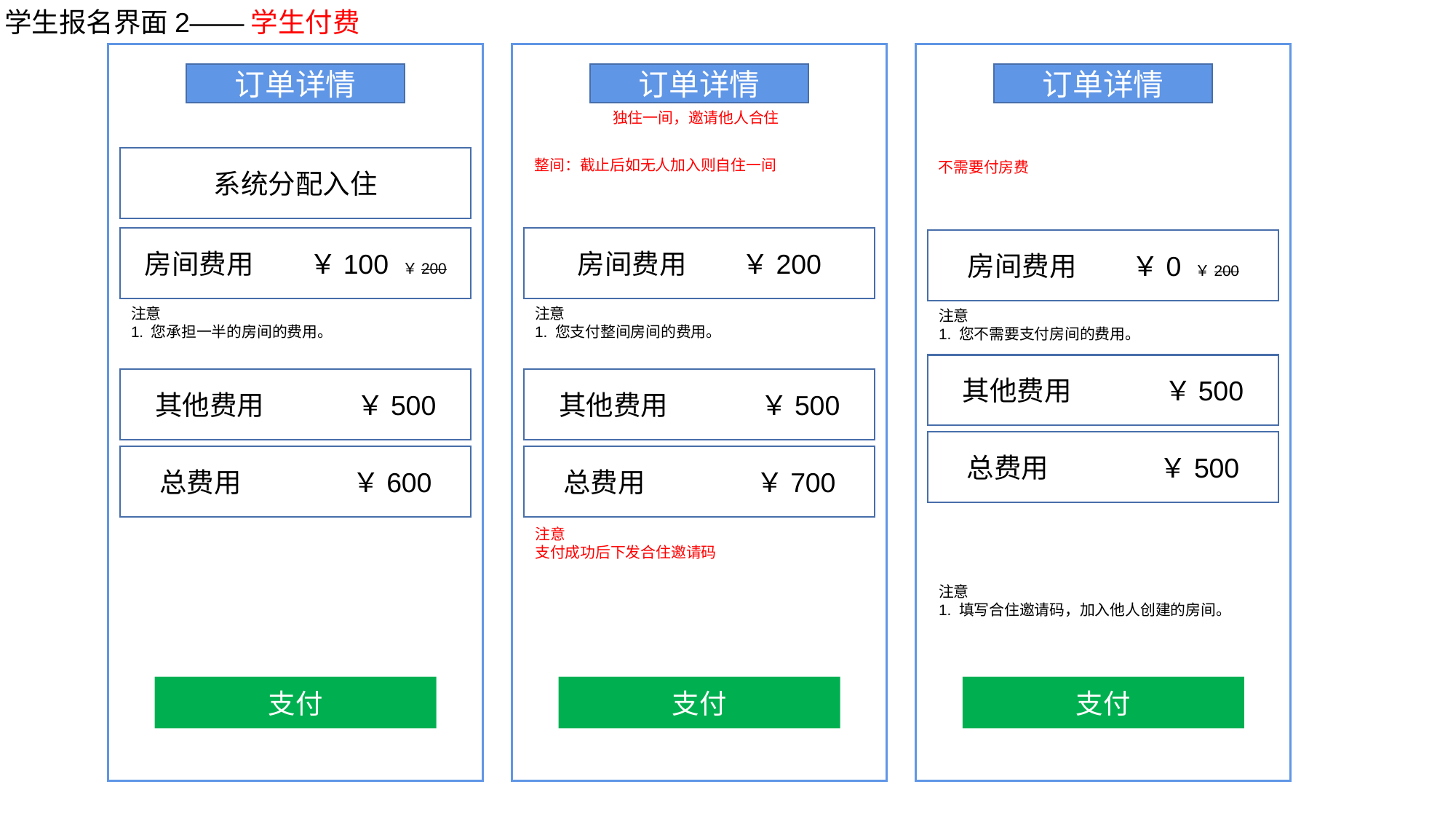

学生报名界面2——学生付费

订单详情
订单详情
订单详情
独住一间，邀请他人合住
系统分配入住
整间：截止后如无人加入则自住一间
不需要付房费
房间费用         ￥100 ￥200
房间费用         ￥200
房间费用         ￥0 ￥200
注意
1. 您承担一半的房间的费用。
注意
1. 您支付整间房间的费用。
注意
1. 您不需要支付房间的费用。
其他费用               ￥500
其他费用               ￥500
其他费用               ￥500
总费用                  ￥500
总费用                  ￥600
总费用                  ￥700
注意
支付成功后下发合住邀请码
注意
1. 填写合住邀请码，加入他人创建的房间。
支付
支付
支付